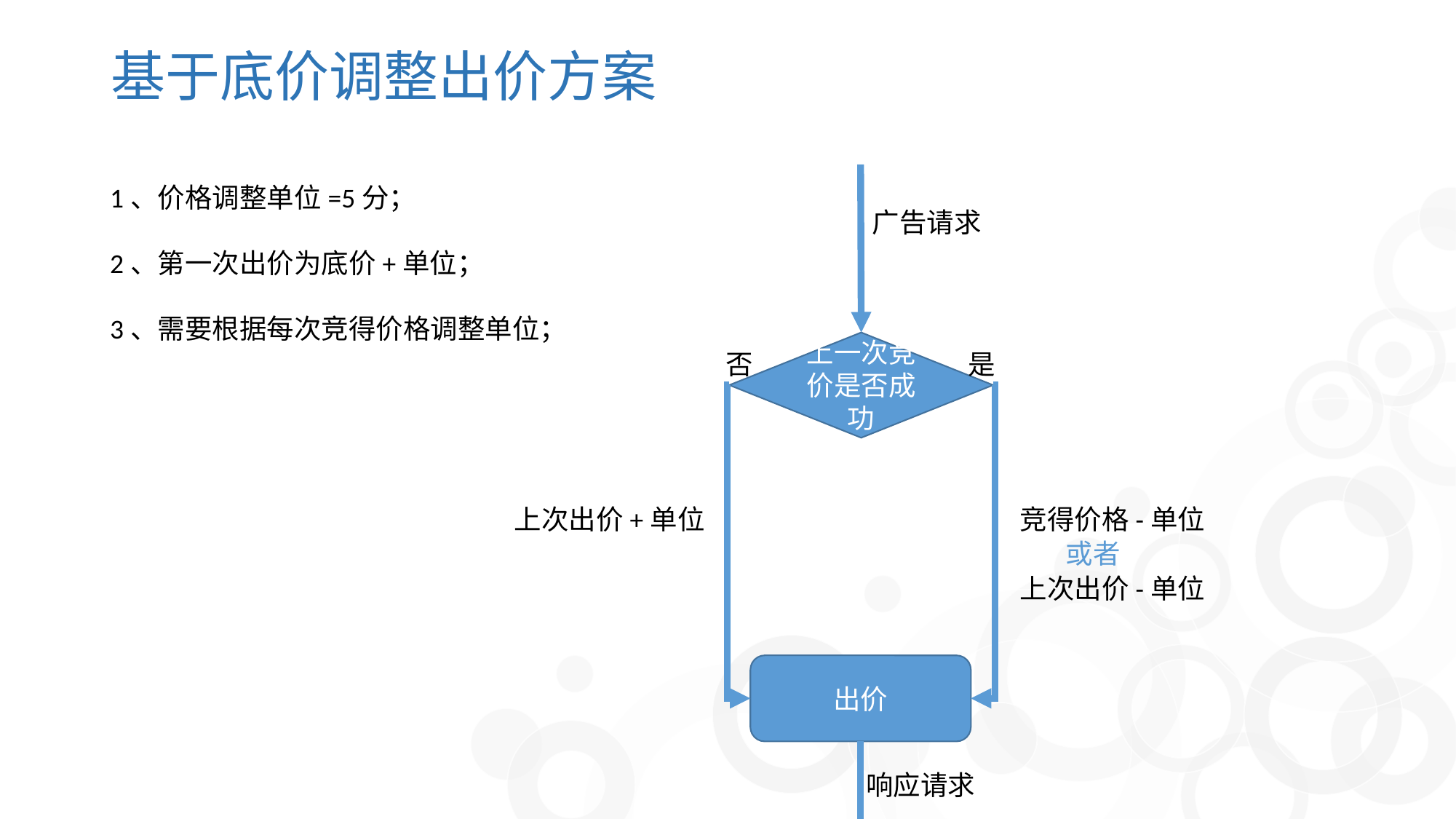

# 基于底价调整出价方案
1、价格调整单位=5分；

2、第一次出价为底价+单位；

3、需要根据每次竞得价格调整单位；
广告请求
上一次竞价是否成功
否
是
上次出价+单位
竞得价格-单位
或者
上次出价-单位
出价
响应请求